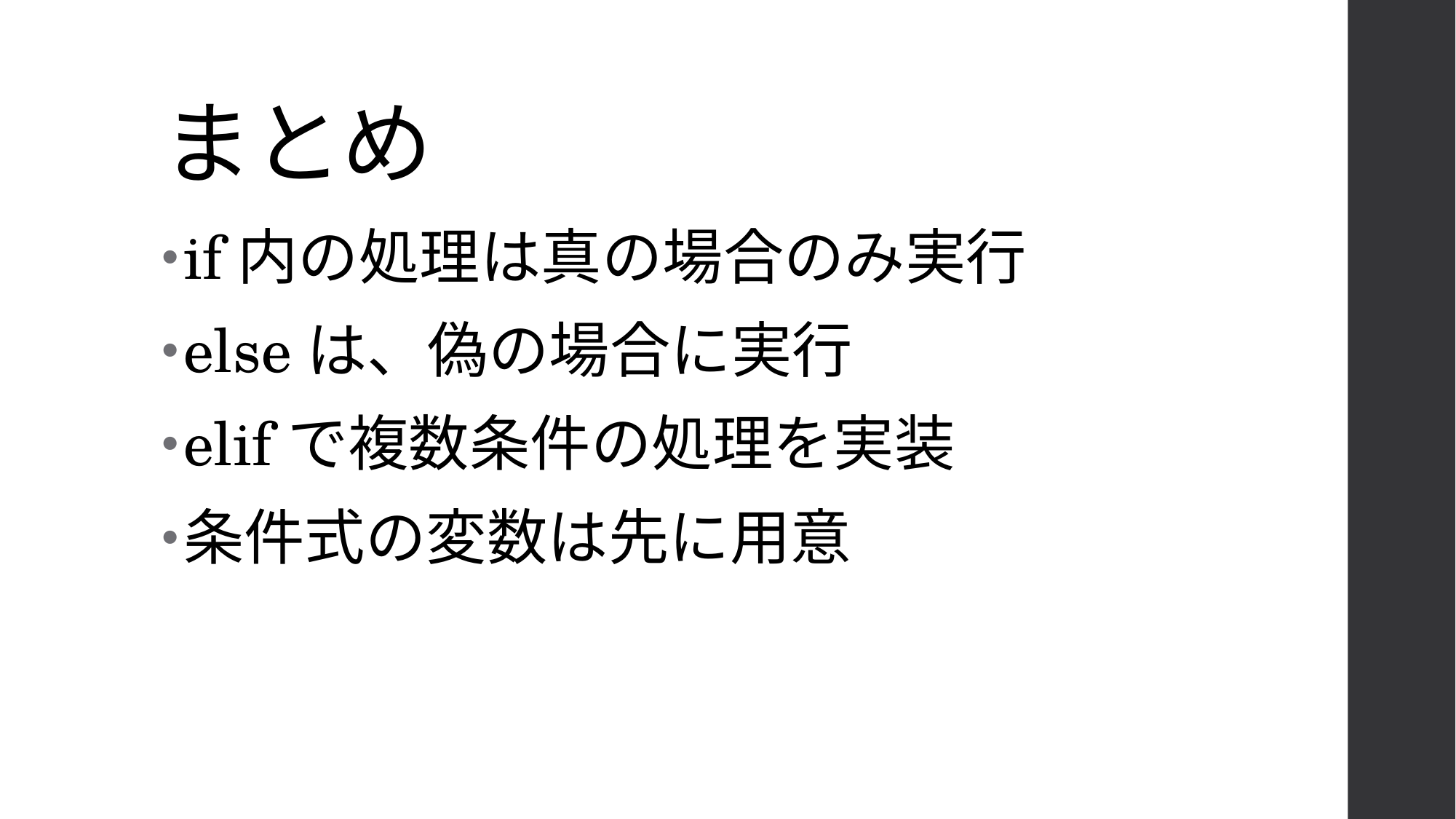

# まとめ
if内の処理は真の場合のみ実行
elseは、偽の場合に実行
elifで複数条件の処理を実装
条件式の変数は先に用意